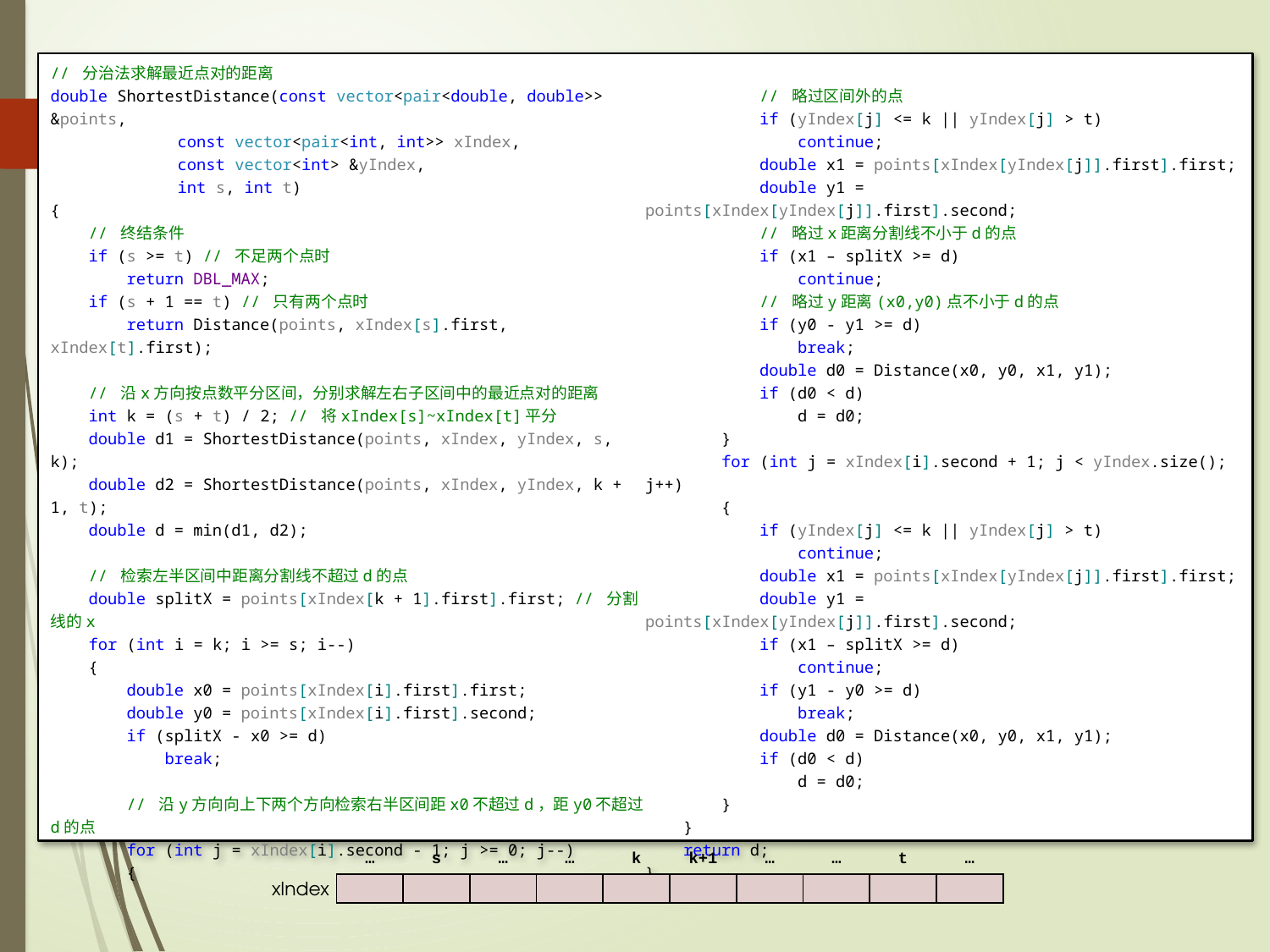

// 分治法求解最近点对的距离
double ShortestDistance(const vector<pair<double, double>> &points,
	const vector<pair<int, int>> xIndex,
	const vector<int> &yIndex,
	int s, int t)
{
    // 终结条件
    if (s >= t) // 不足两个点时
        return DBL_MAX;
    if (s + 1 == t) // 只有两个点时
        return Distance(points, xIndex[s].first, xIndex[t].first);

    // 沿x方向按点数平分区间，分别求解左右子区间中的最近点对的距离
    int k = (s + t) / 2; // 将xIndex[s]~xIndex[t]平分
    double d1 = ShortestDistance(points, xIndex, yIndex, s, k);
    double d2 = ShortestDistance(points, xIndex, yIndex, k + 1, t);
    double d = min(d1, d2);

    // 检索左半区间中距离分割线不超过d的点
    double splitX = points[xIndex[k + 1].first].first; // 分割线的x
    for (int i = k; i >= s; i--)
    {
        double x0 = points[xIndex[i].first].first;
        double y0 = points[xIndex[i].first].second;
        if (splitX - x0 >= d)
            break;

        // 沿y方向向上下两个方向检索右半区间距x0不超过d，距y0不超过d的点
        for (int j = xIndex[i].second - 1; j >= 0; j--)
        {

            // 略过区间外的点
            if (yIndex[j] <= k || yIndex[j] > t)
                continue;
            double x1 = points[xIndex[yIndex[j]].first].first;
            double y1 = points[xIndex[yIndex[j]].first].second;
            // 略过x距离分割线不小于d的点
            if (x1 – splitX >= d)
                continue;
            // 略过y距离(x0,y0)点不小于d的点
            if (y0 - y1 >= d)
                break;
            double d0 = Distance(x0, y0, x1, y1);
            if (d0 < d)
                d = d0;
        }
        for (int j = xIndex[i].second + 1; j < yIndex.size(); j++)
        {
            if (yIndex[j] <= k || yIndex[j] > t)
                continue;
            double x1 = points[xIndex[yIndex[j]].first].first;
            double y1 = points[xIndex[yIndex[j]].first].second;
            if (x1 – splitX >= d)
                continue;
            if (y1 - y0 >= d)
                break;
            double d0 = Distance(x0, y0, x1, y1);
            if (d0 < d)
                d = d0;
        }
    }
    return d;
}
| … | s | … | … | k | k+1 | … | … | t | … |
| --- | --- | --- | --- | --- | --- | --- | --- | --- | --- |
|  |  |  |  |  |  |  |  |  |  |
xIndex